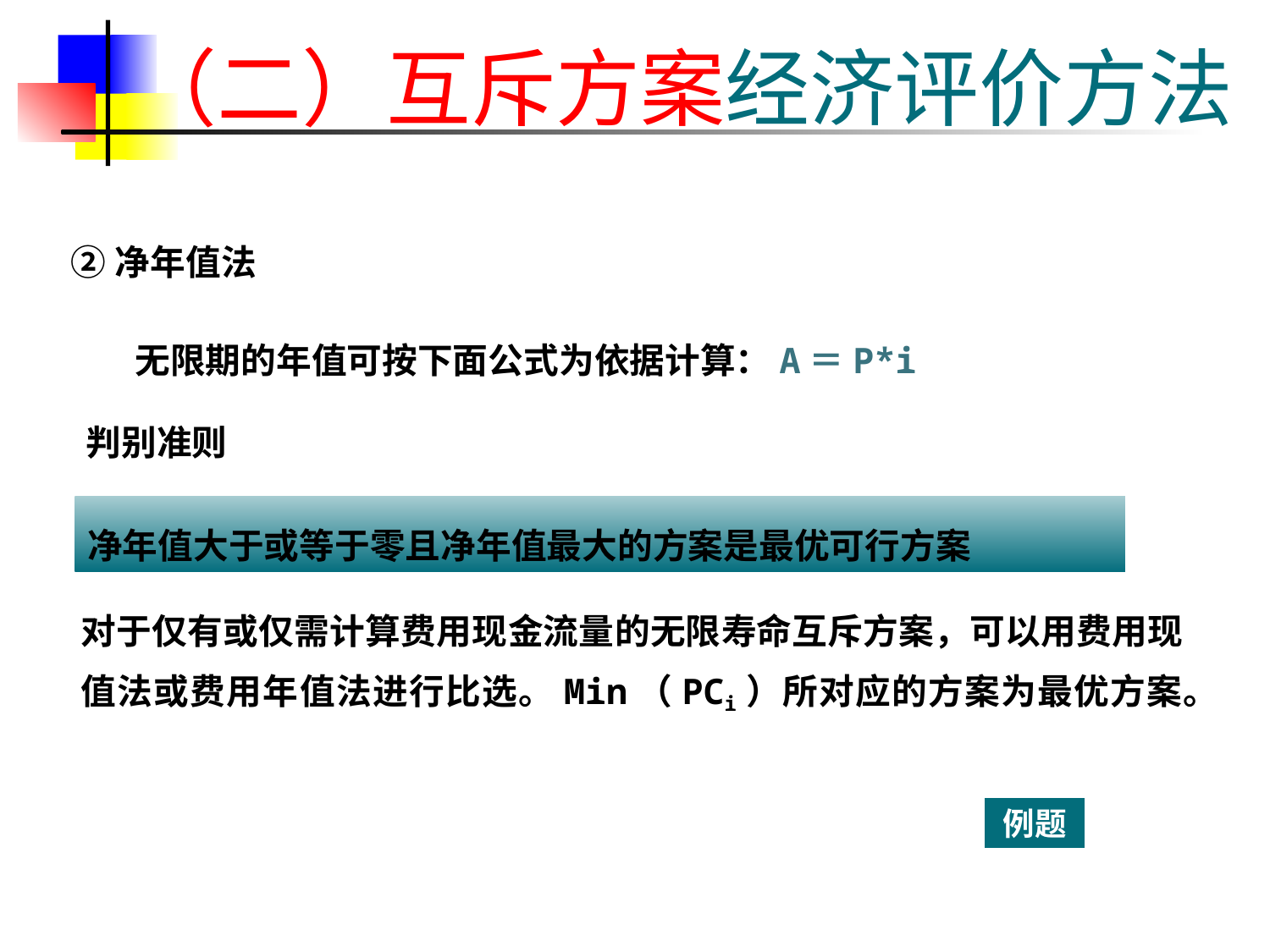

# （二）互斥方案经济评价方法
②净年值法
无限期的年值可按下面公式为依据计算：A＝P*i
判别准则
净年值大于或等于零且净年值最大的方案是最优可行方案
对于仅有或仅需计算费用现金流量的无限寿命互斥方案，可以用费用现值法或费用年值法进行比选。Min（PCi）所对应的方案为最优方案。
例题
19